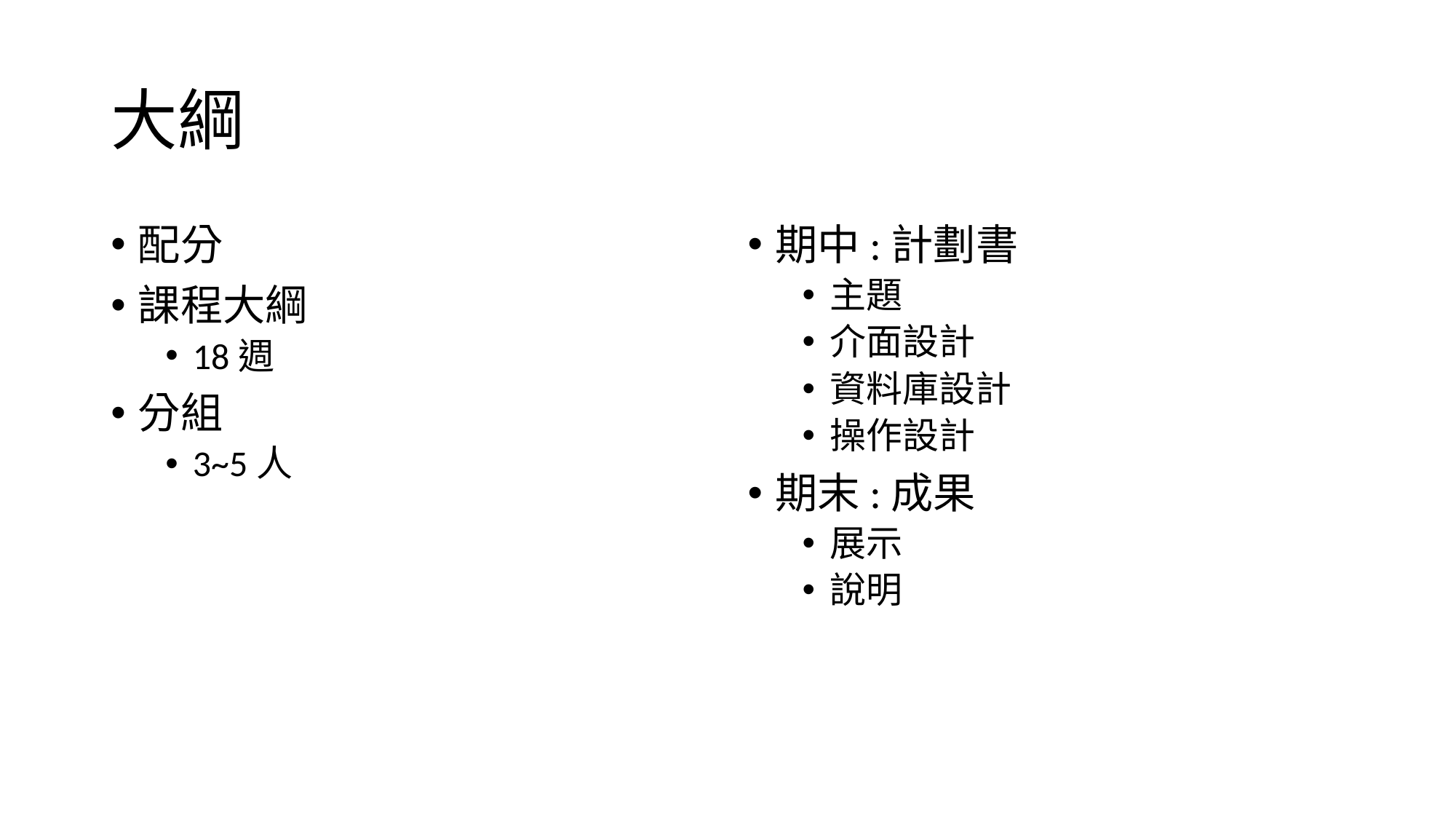

# 大綱
配分
課程大綱
18週
分組
3~5人

期中:計劃書
主題
介面設計
資料庫設計
操作設計
期末:成果
展示
說明